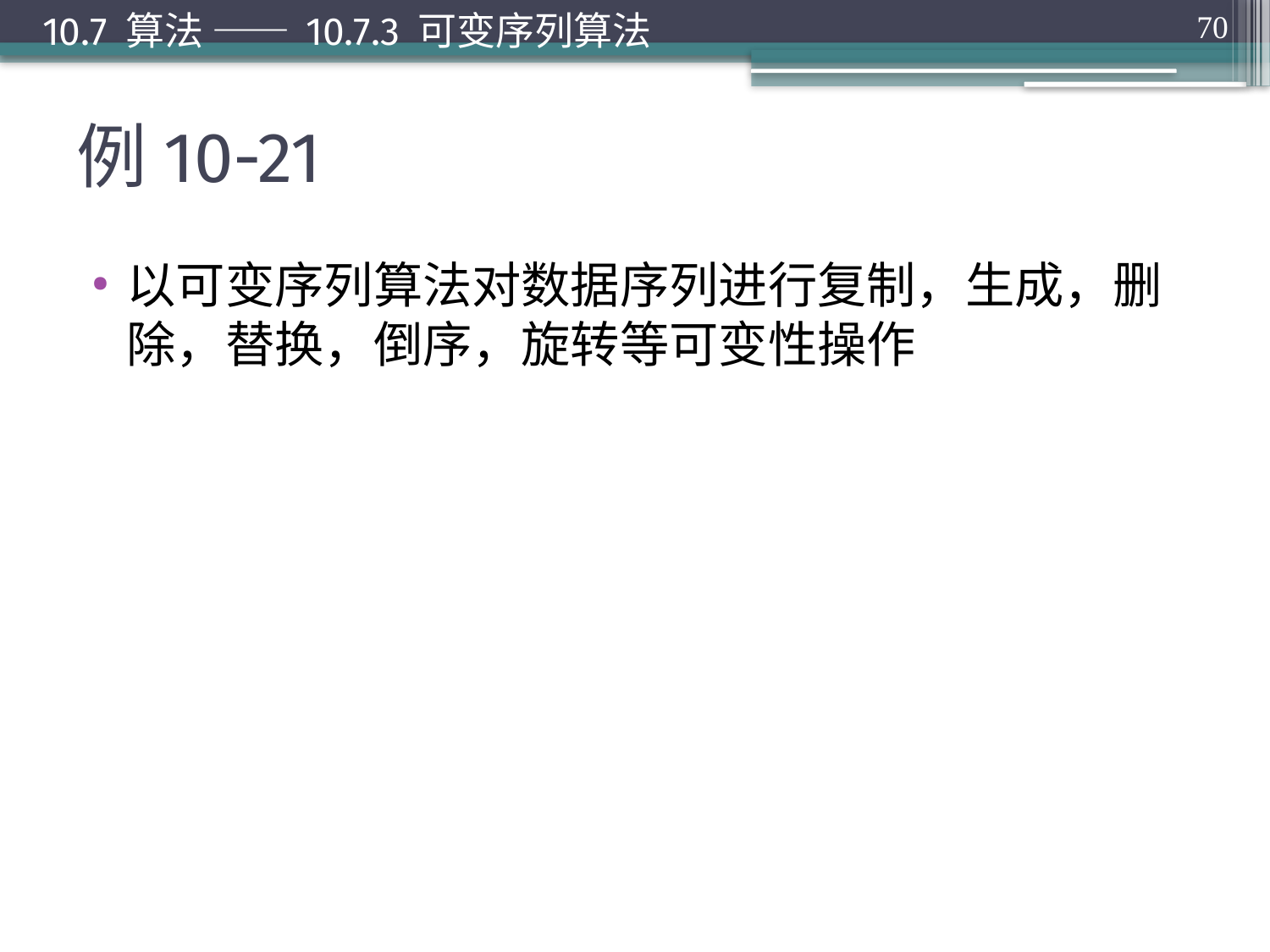

10.7 算法 —— 10.7.3 可变序列算法
70
# 例10-21
以可变序列算法对数据序列进行复制，生成，删除，替换，倒序，旋转等可变性操作